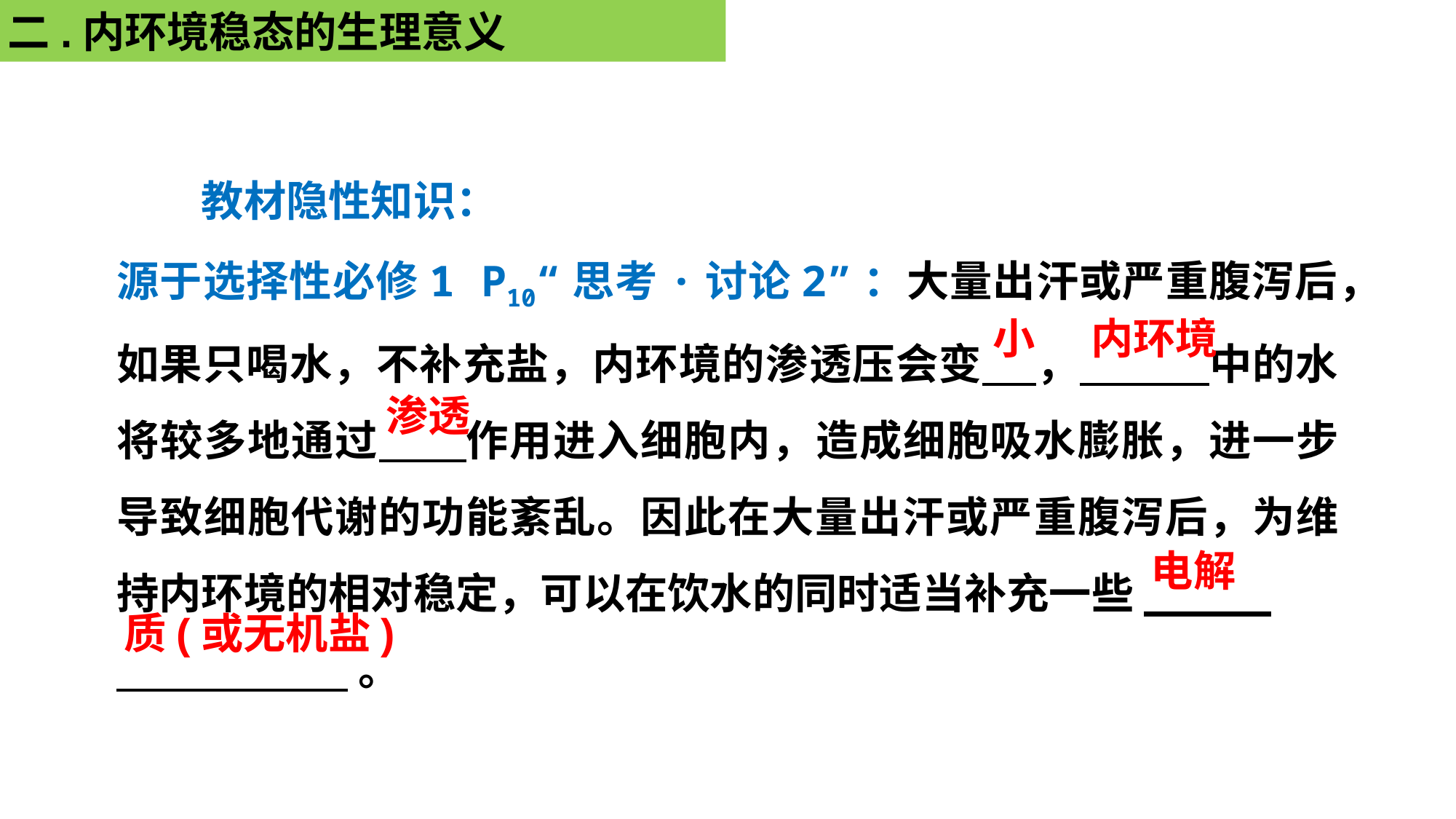

二.内环境稳态的生理意义
　　教材隐性知识：
源于选择性必修1 P10“思考·讨论2”：大量出汗或严重腹泻后，如果只喝水，不补充盐，内环境的渗透压会变　 ，　　　中的水将较多地通过　　作用进入细胞内，造成细胞吸水膨胀，进一步导致细胞代谢的功能紊乱。因此在大量出汗或严重腹泻后，为维持内环境的相对稳定，可以在饮水的同时适当补充一些_____
                        。
小
内环境
渗透
电解
质(或无机盐)